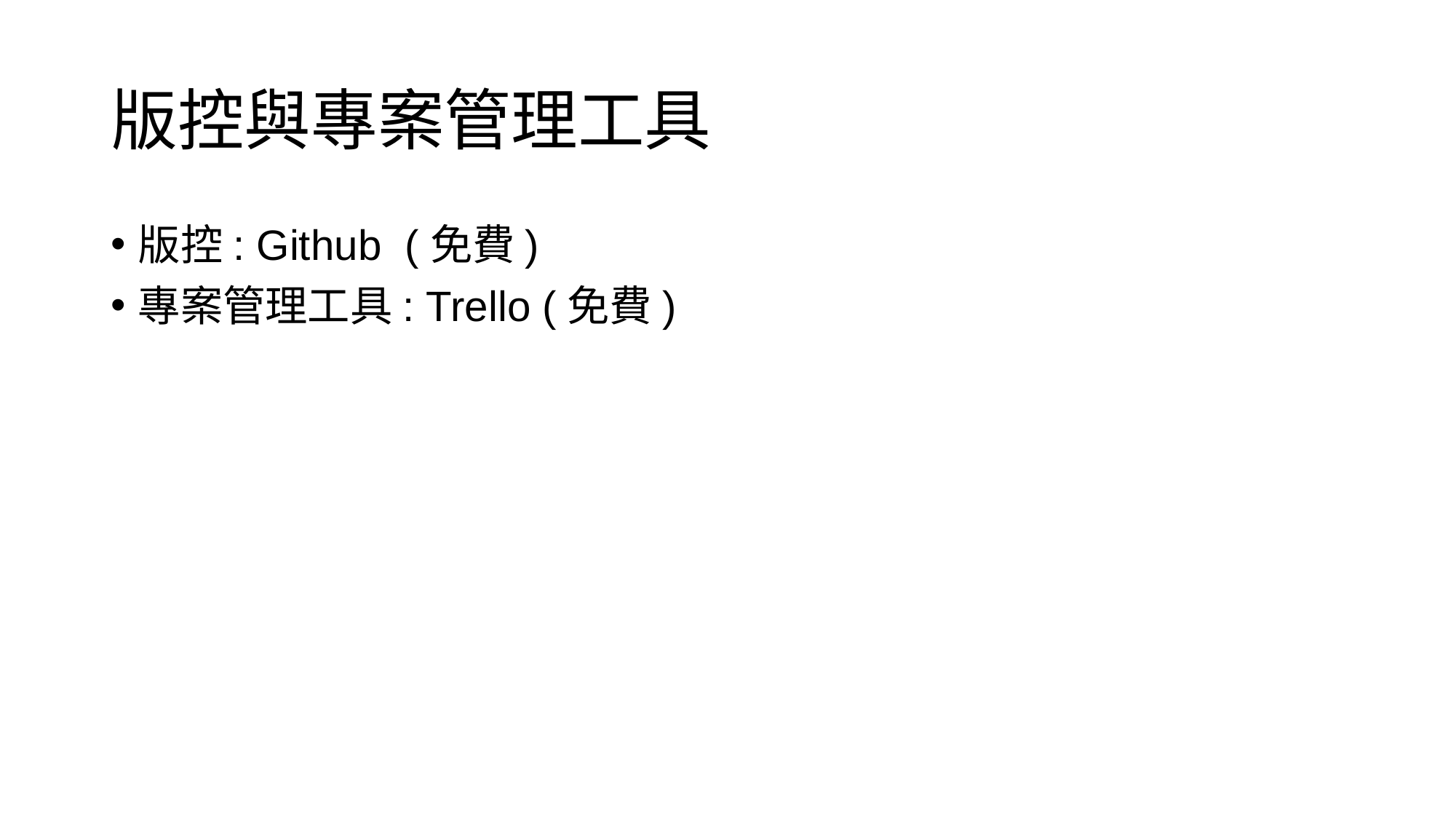

# 版控與專案管理工具
版控: Github  (免費)
專案管理工具: Trello (免費)